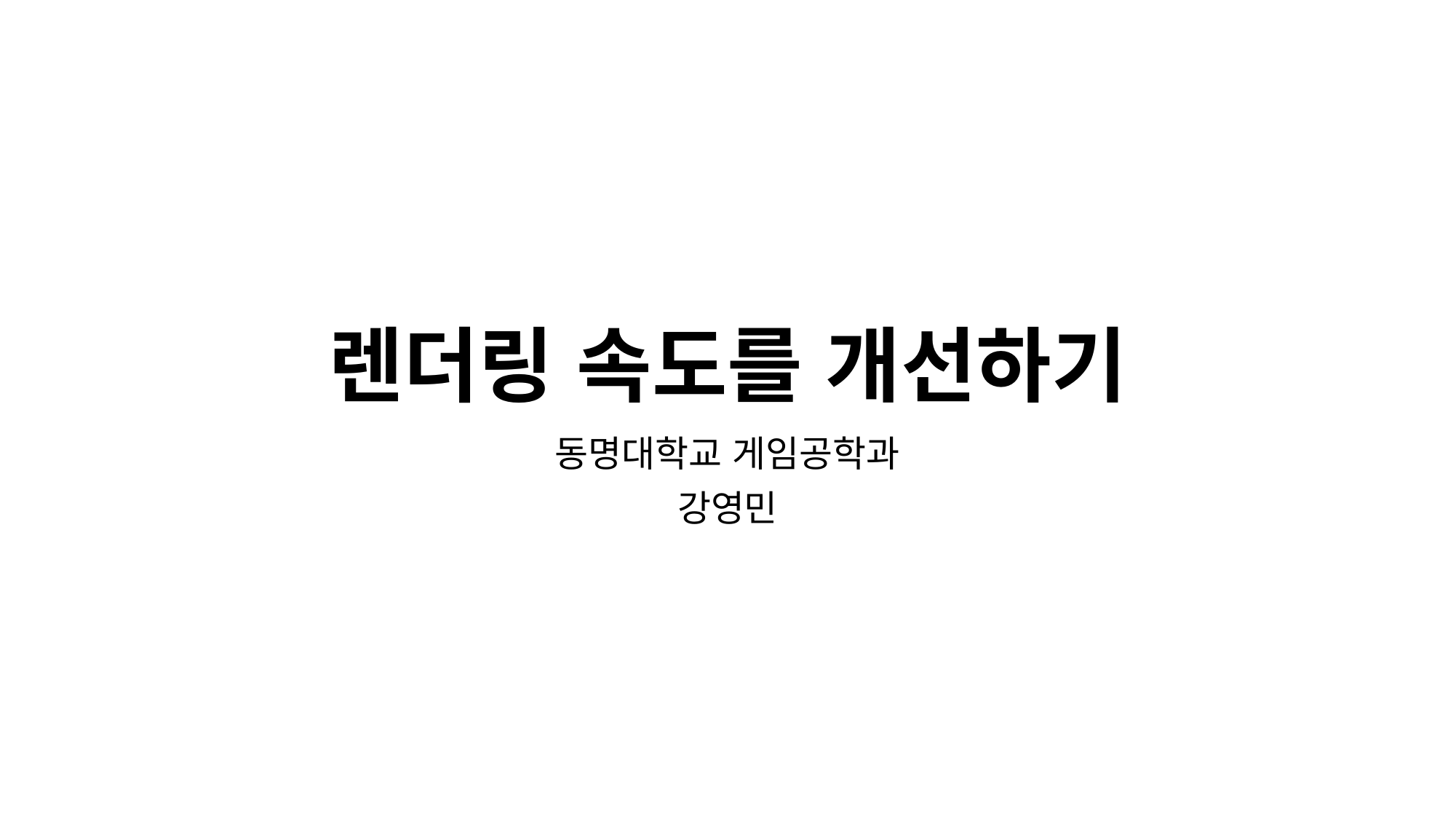

# 렌더링 속도를 개선하기
동명대학교 게임공학과
강영민